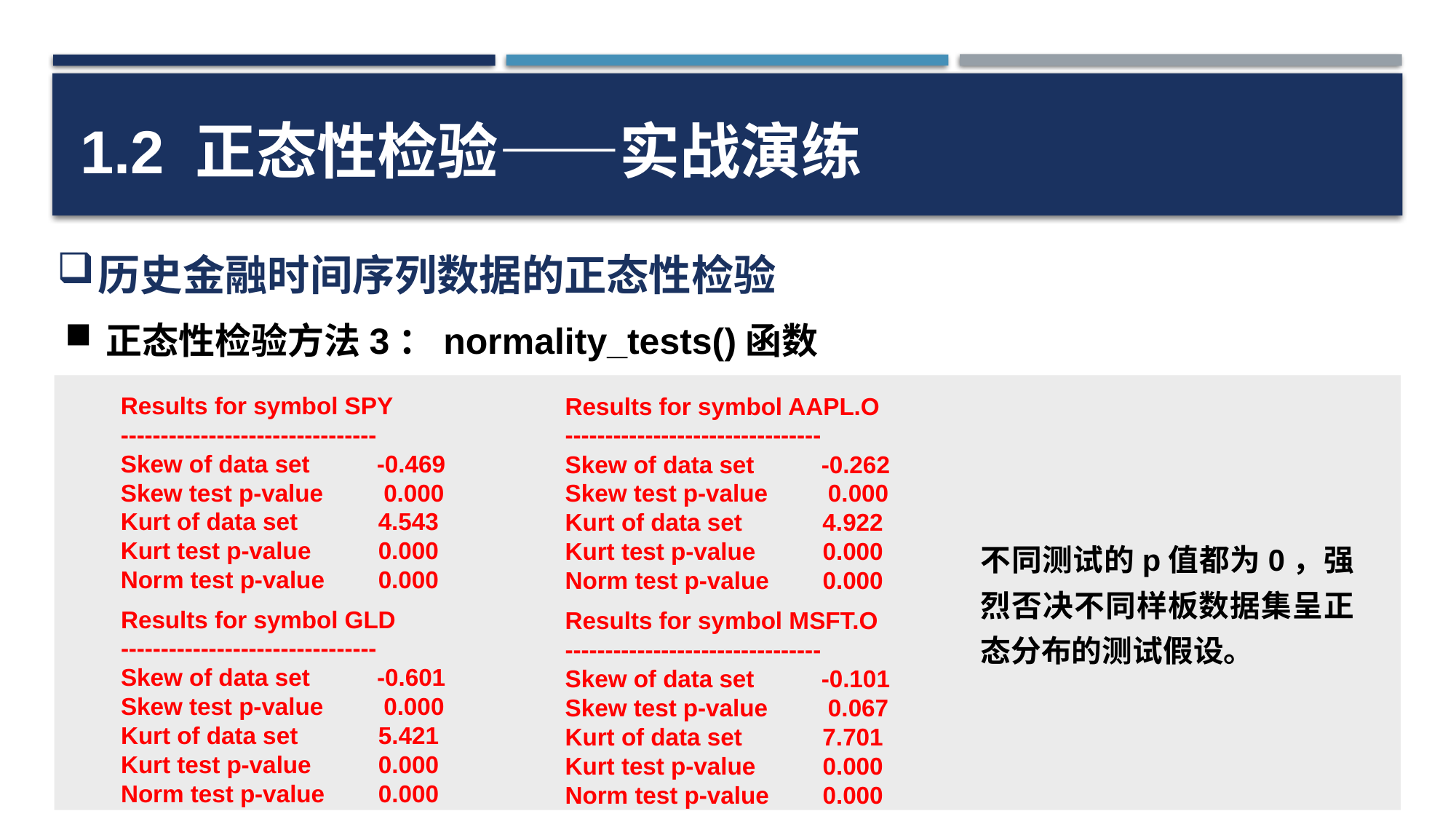

1.2 正态性检验——实战演练
历史金融时间序列数据的正态性检验
正态性检验方法3：normality_tests()函数

Results for symbol SPY
--------------------------------
Skew of data set          -0.469
Skew test p-value         0.000
Kurt of data set            4.543
Kurt test p-value          0.000
Norm test p-value        0.000
Results for symbol AAPL.O
--------------------------------
Skew of data set          -0.262
Skew test p-value         0.000
Kurt of data set            4.922
Kurt test p-value          0.000
Norm test p-value        0.000
不同测试的p值都为0，强烈否决不同样板数据集呈正态分布的测试假设。
Results for symbol GLD
--------------------------------
Skew of data set          -0.601
Skew test p-value         0.000
Kurt of data set            5.421
Kurt test p-value          0.000
Norm test p-value        0.000
Results for symbol MSFT.O
--------------------------------
Skew of data set          -0.101
Skew test p-value         0.067
Kurt of data set            7.701
Kurt test p-value          0.000
Norm test p-value        0.000
38